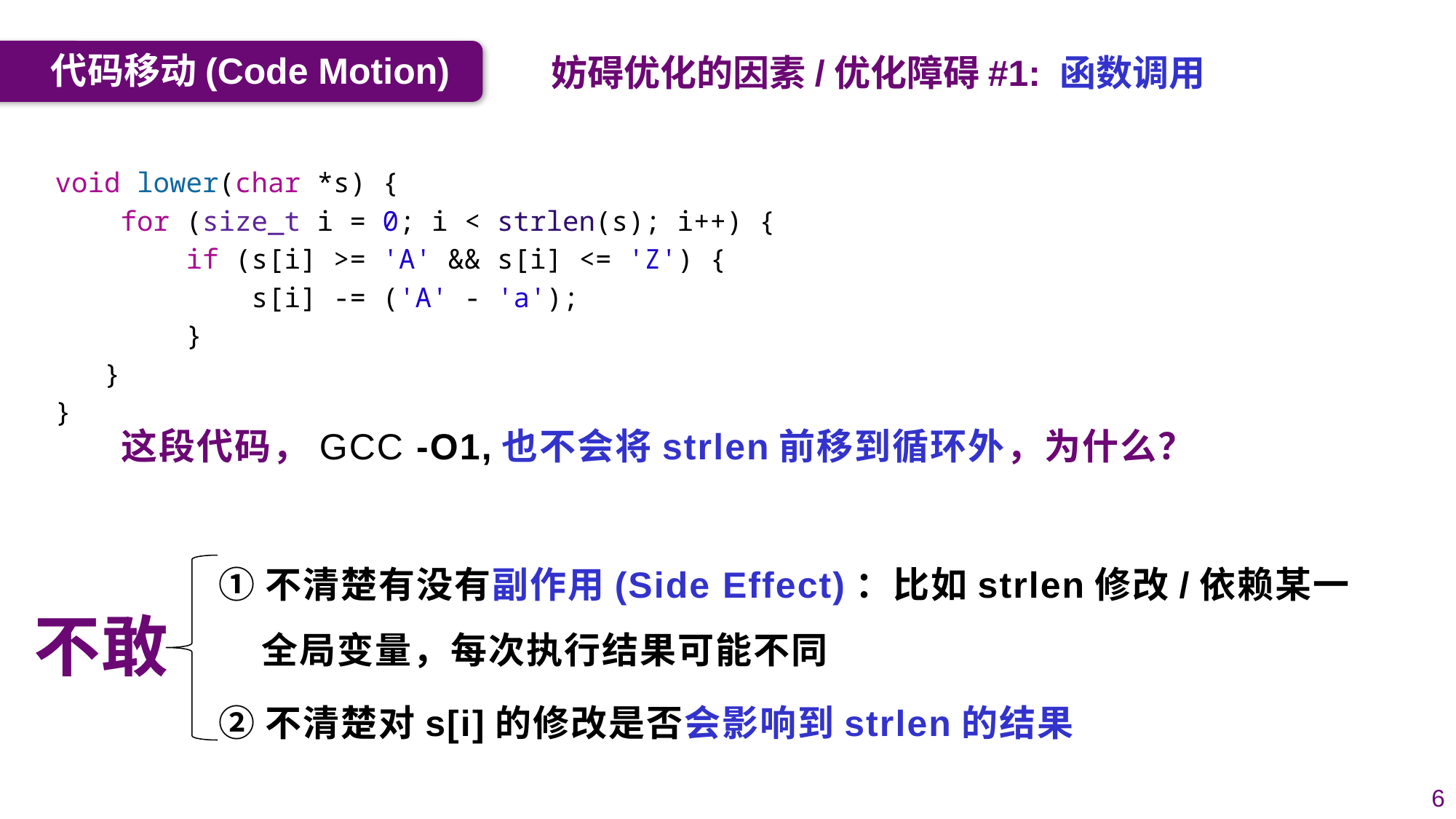

代码移动(Code Motion)

妨碍优化的因素/优化障碍#1: 函数调用
void lower(char *s) {
    for (size_t i = 0; i < strlen(s); i++) {
        if (s[i] >= 'A' && s[i] <= 'Z') {
            s[i] -= ('A' - 'a');
        }
   }
}
这段代码，GCC -O1,也不会将strlen前移到循环外，为什么？
①不清楚有没有副作用(Side Effect)：比如strlen修改/依赖某一全局变量，每次执行结果可能不同
②不清楚对s[i]的修改是否会影响到strlen的结果

不敢
6